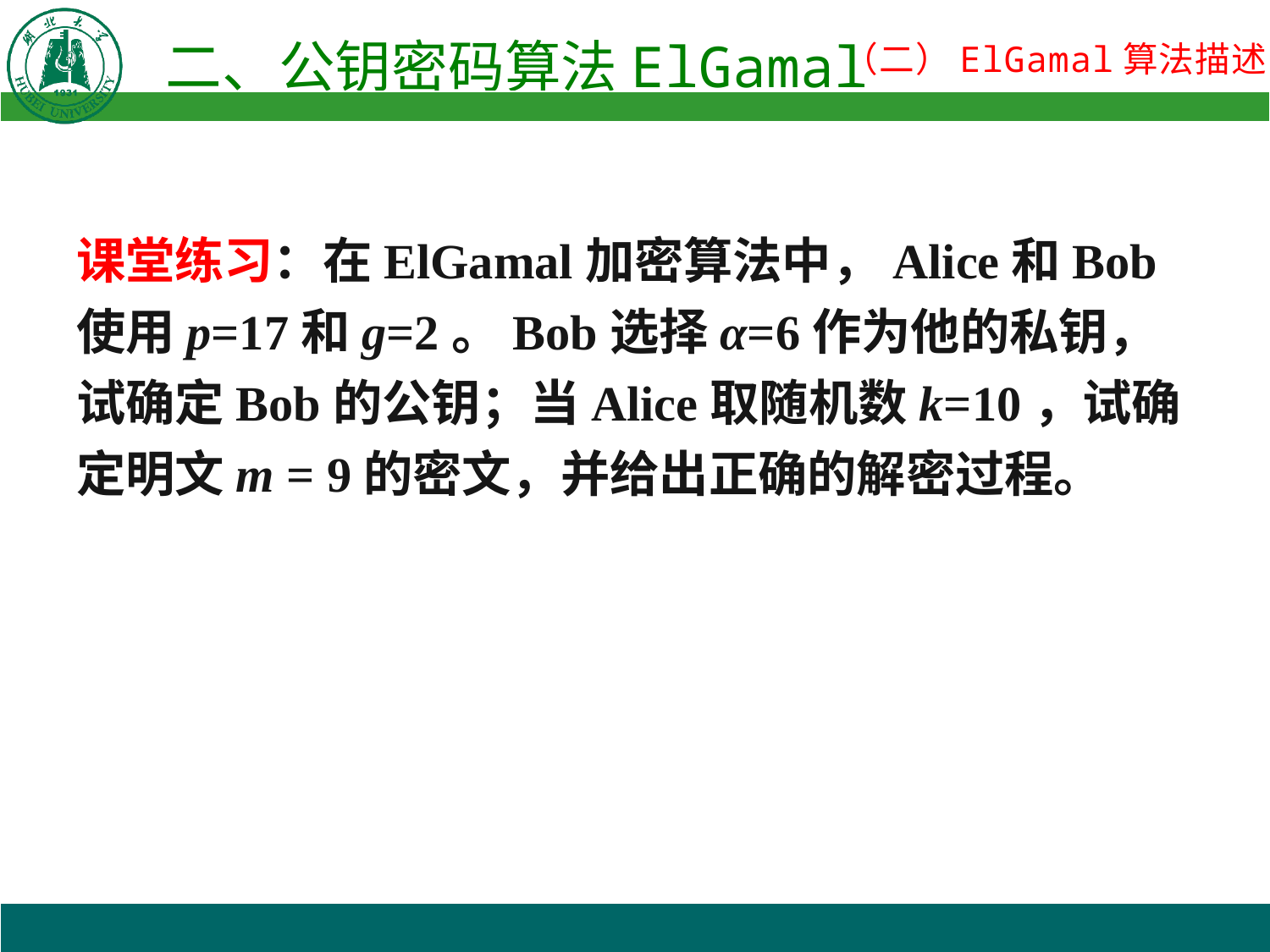

课堂练习：在ElGamal加密算法中，Alice和Bob使用p=17和g=2。Bob选择α=6作为他的私钥，试确定Bob的公钥；当Alice取随机数k=10，试确定明文m = 9的密文，并给出正确的解密过程。